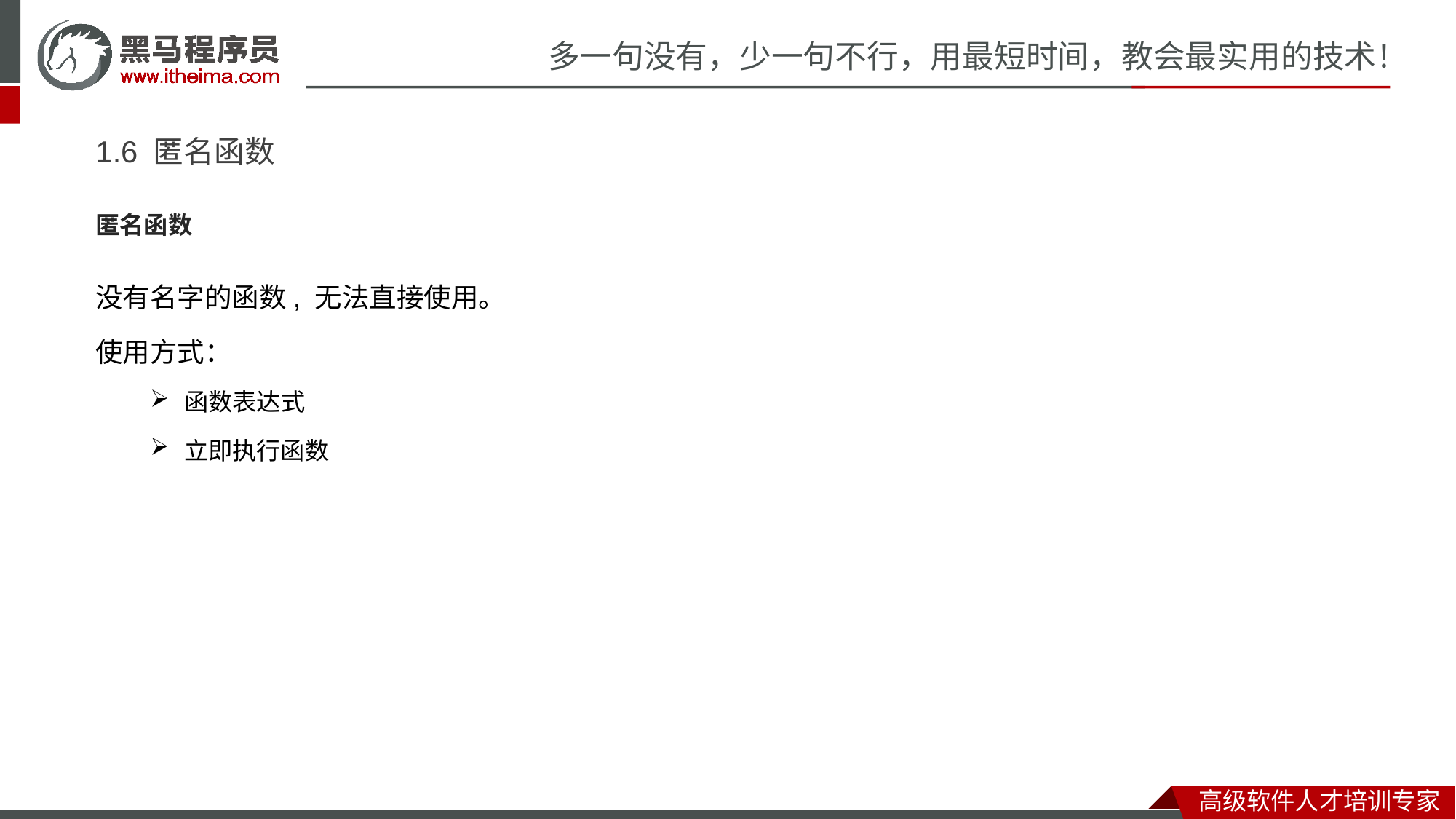

# 1.6 匿名函数
匿名函数
没有名字的函数, 无法直接使用。
使用方式：
函数表达式
立即执行函数